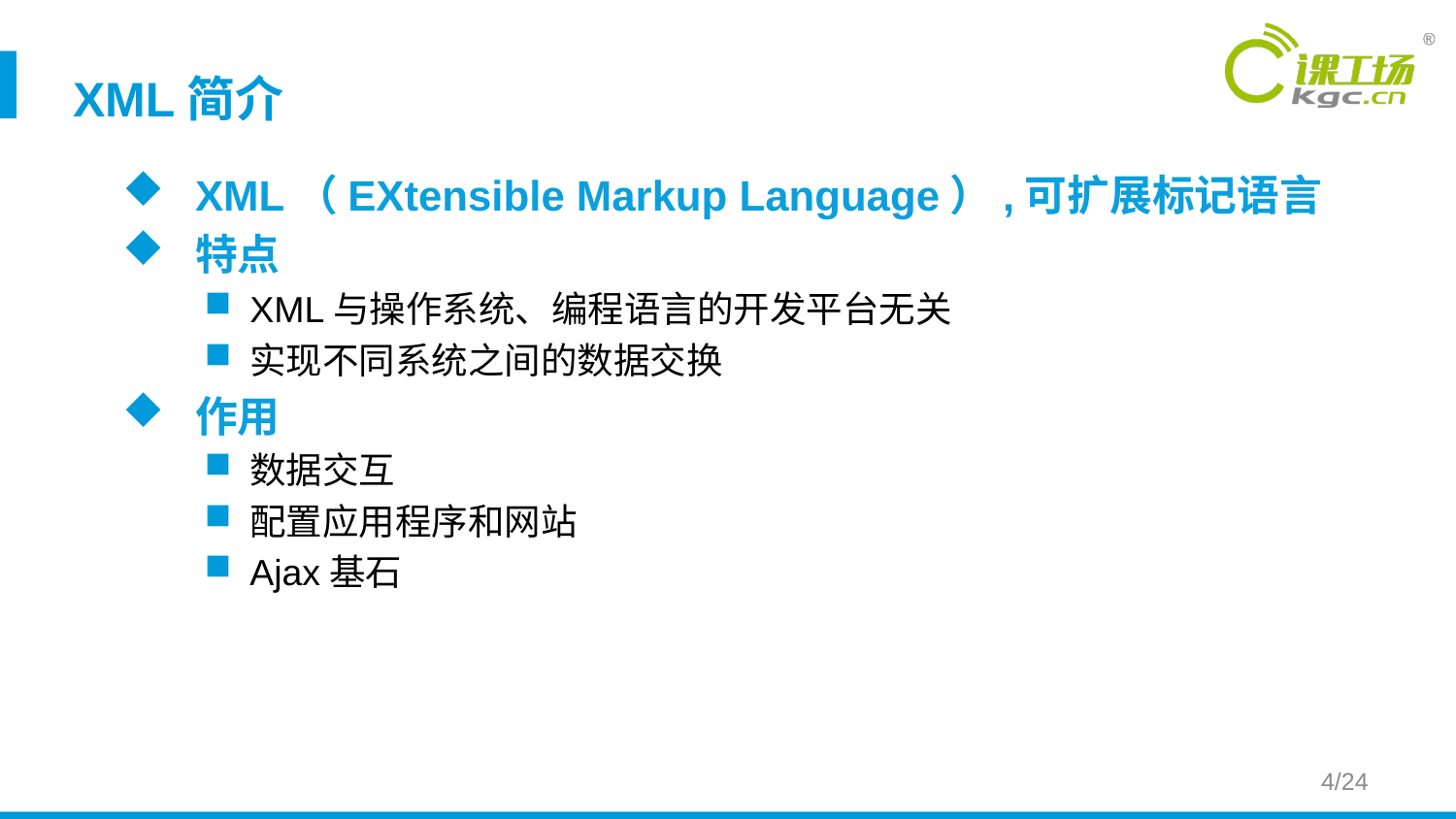

# XML简介
XML（EXtensible Markup Language）,可扩展标记语言
特点
XML与操作系统、编程语言的开发平台无关
实现不同系统之间的数据交换
作用
数据交互
配置应用程序和网站
Ajax基石

4/24